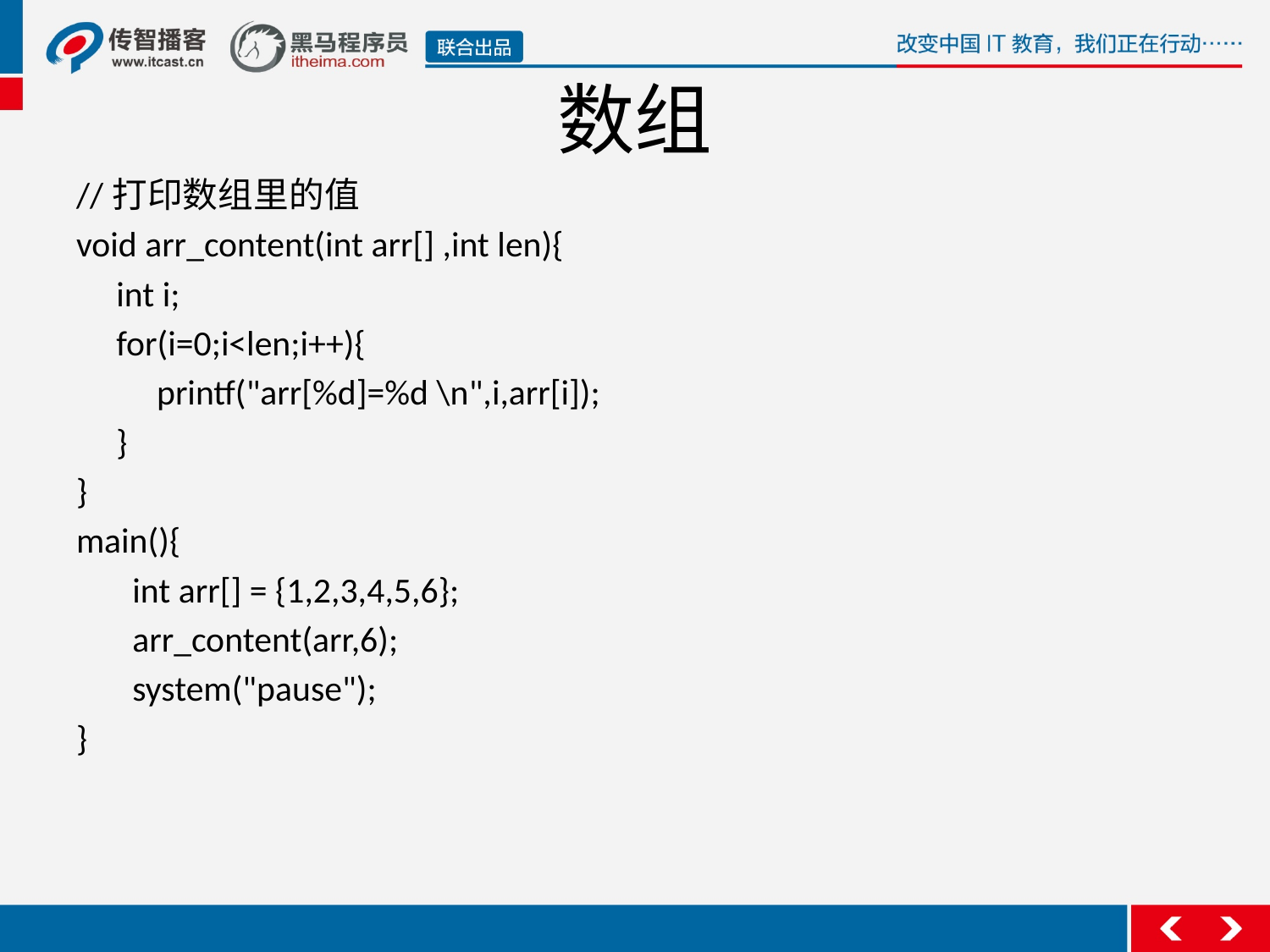

数组
//打印数组里的值
void arr_content(int arr[] ,int len){
     int i;
     for(i=0;i<len;i++){
          printf("arr[%d]=%d \n",i,arr[i]);
     }
}
main(){
       int arr[] = {1,2,3,4,5,6};
       arr_content(arr,6);
       system("pause");
}